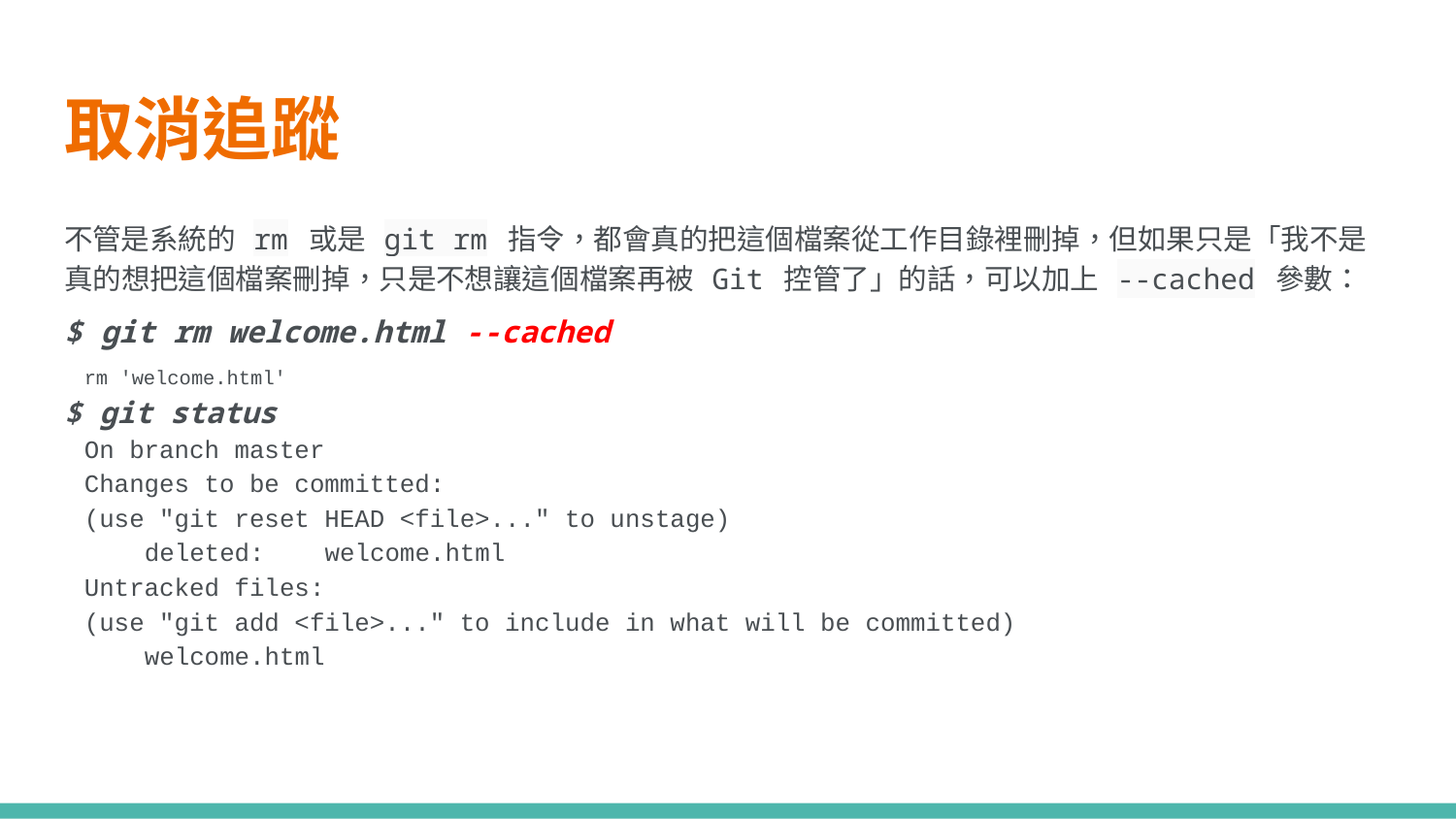

# 取消追蹤
不管是系統的 rm 或是 git rm 指令，都會真的把這個檔案從工作目錄裡刪掉，但如果只是「我不是真的想把這個檔案刪掉，只是不想讓這個檔案再被 Git 控管了」的話，可以加上 --cached 參數：
$ git rm welcome.html --cached
rm 'welcome.html'
$ git status
On branch master
Changes to be committed:
(use "git reset HEAD <file>..." to unstage)
    deleted:    welcome.html
Untracked files:
(use "git add <file>..." to include in what will be committed)
    welcome.html